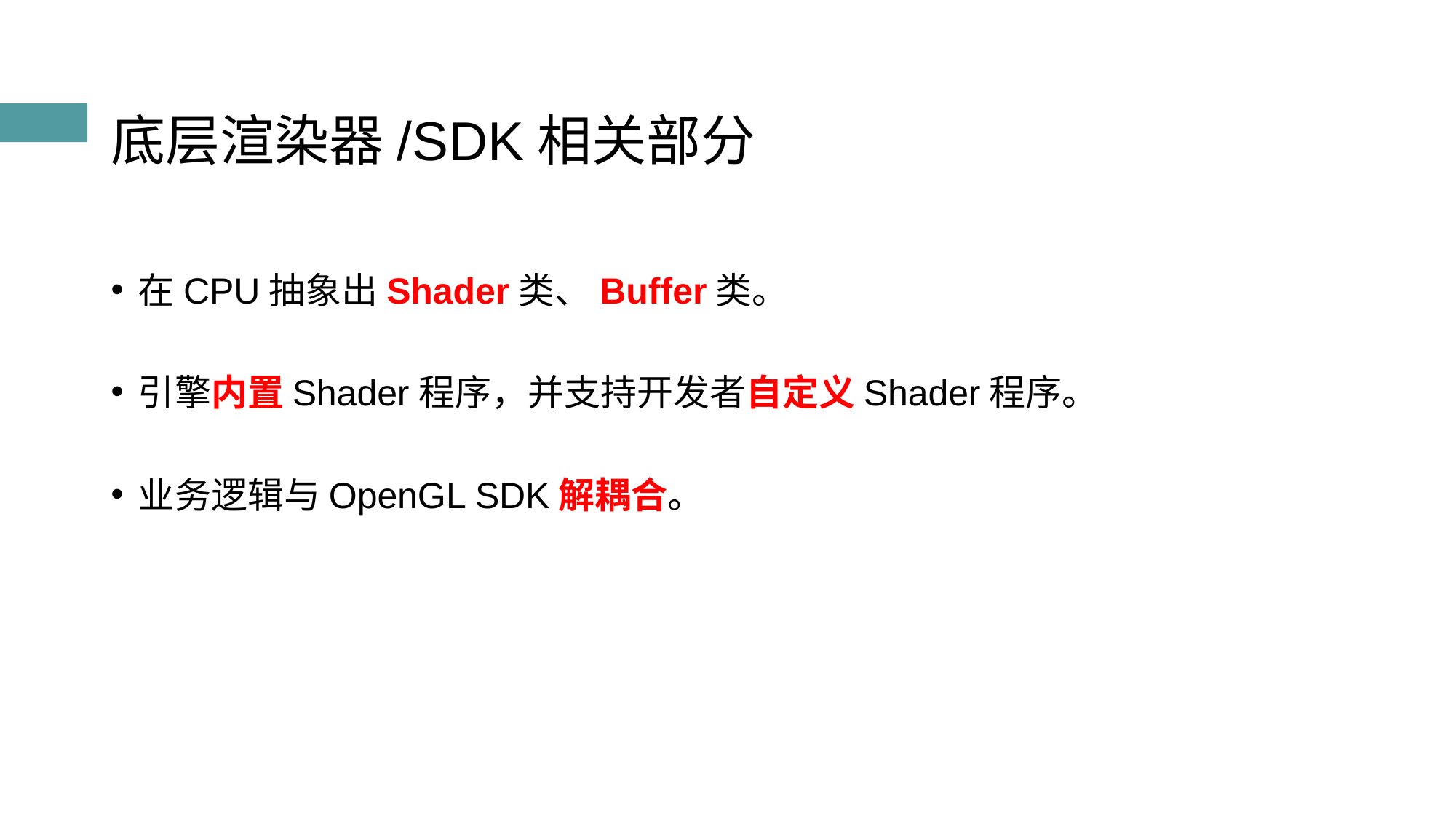

# 底层渲染器/SDK相关部分
在CPU抽象出Shader类、Buffer类。
引擎内置Shader程序，并支持开发者自定义Shader程序。
业务逻辑与OpenGL SDK解耦合。